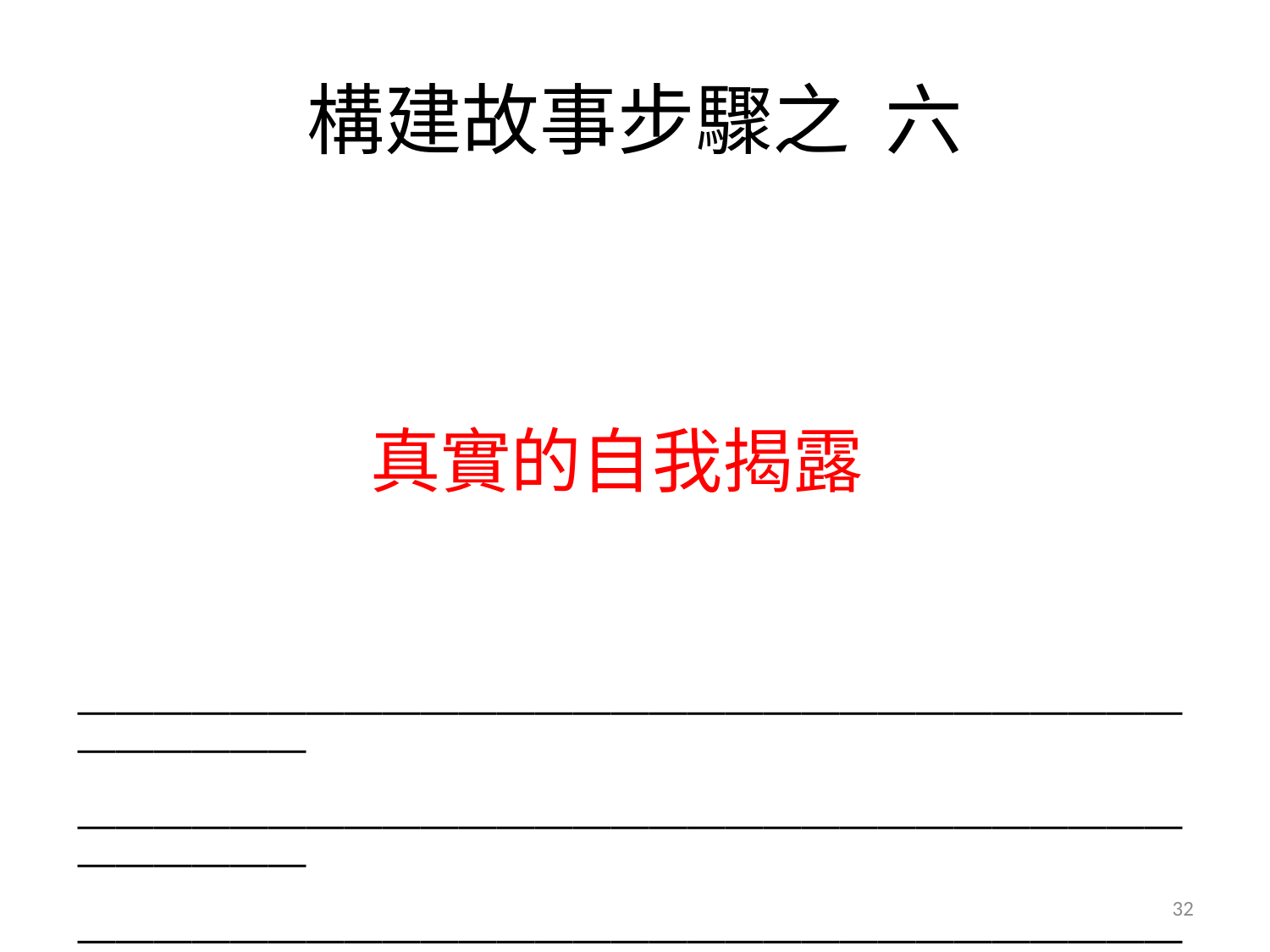

# 構建故事步驟之  六
真實的自我揭露

______________________________________________________________________

______________________________________________________________________

______________________________________________________________________
32